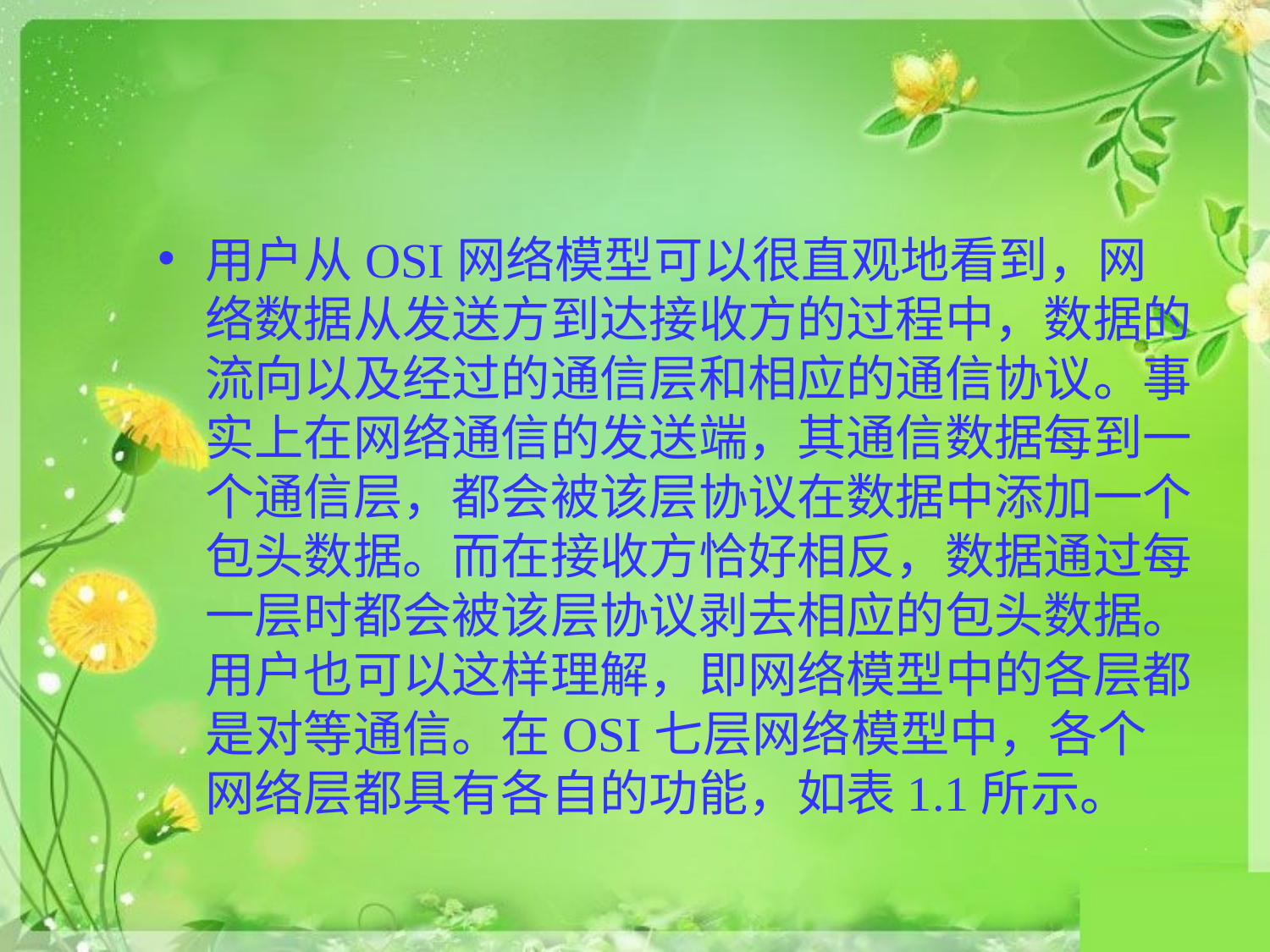

#
用户从OSI网络模型可以很直观地看到，网络数据从发送方到达接收方的过程中，数据的流向以及经过的通信层和相应的通信协议。事实上在网络通信的发送端，其通信数据每到一个通信层，都会被该层协议在数据中添加一个包头数据。而在接收方恰好相反，数据通过每一层时都会被该层协议剥去相应的包头数据。用户也可以这样理解，即网络模型中的各层都是对等通信。在OSI七层网络模型中，各个网络层都具有各自的功能，如表1.1所示。